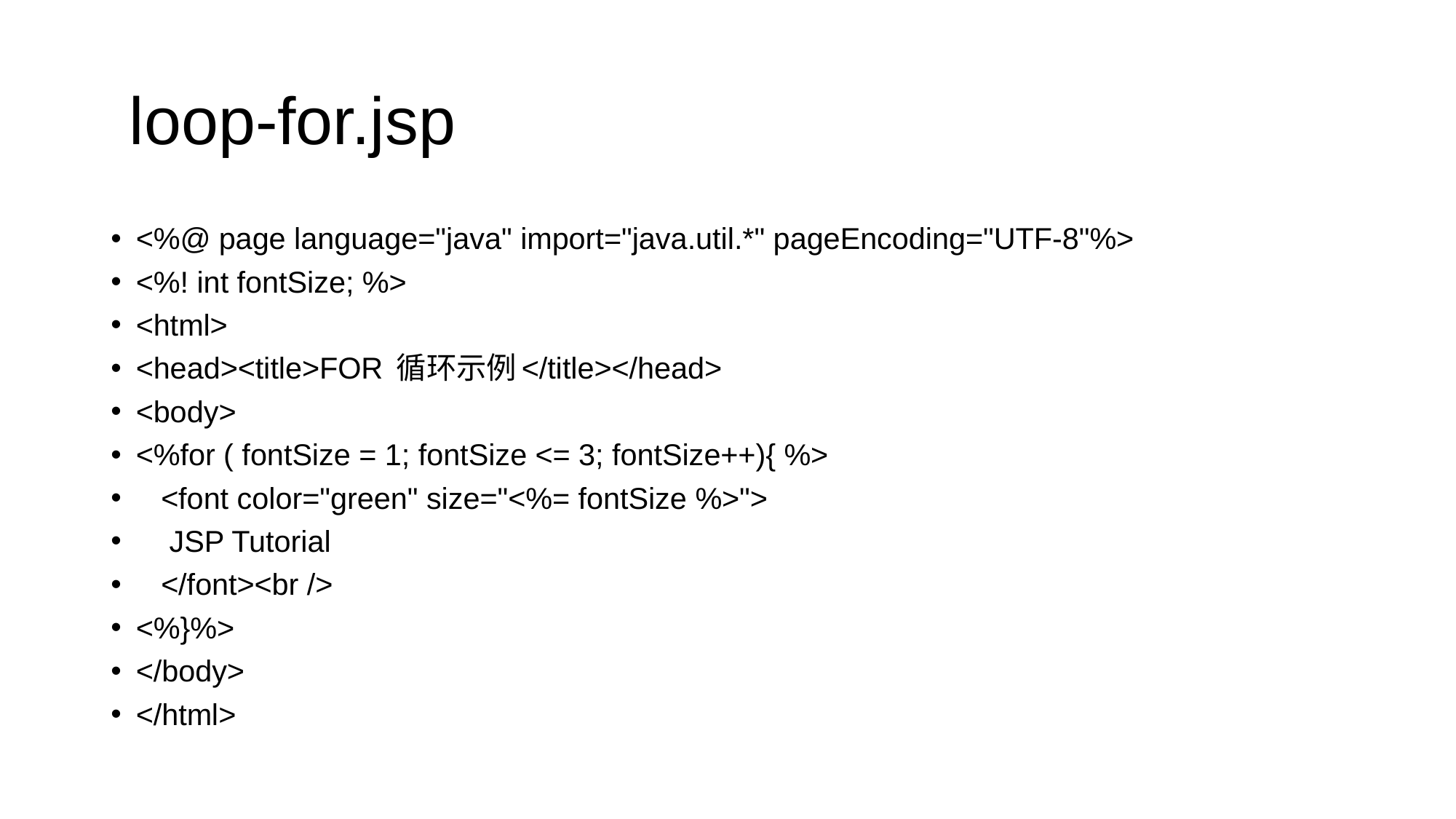

# loop-for.jsp
<%@ page language="java" import="java.util.*" pageEncoding="UTF-8"%>
<%! int fontSize; %>
<html>
<head><title>FOR 循环示例</title></head>
<body>
<%for ( fontSize = 1; fontSize <= 3; fontSize++){ %>
   <font color="green" size="<%= fontSize %>">
    JSP Tutorial
   </font><br />
<%}%>
</body>
</html>